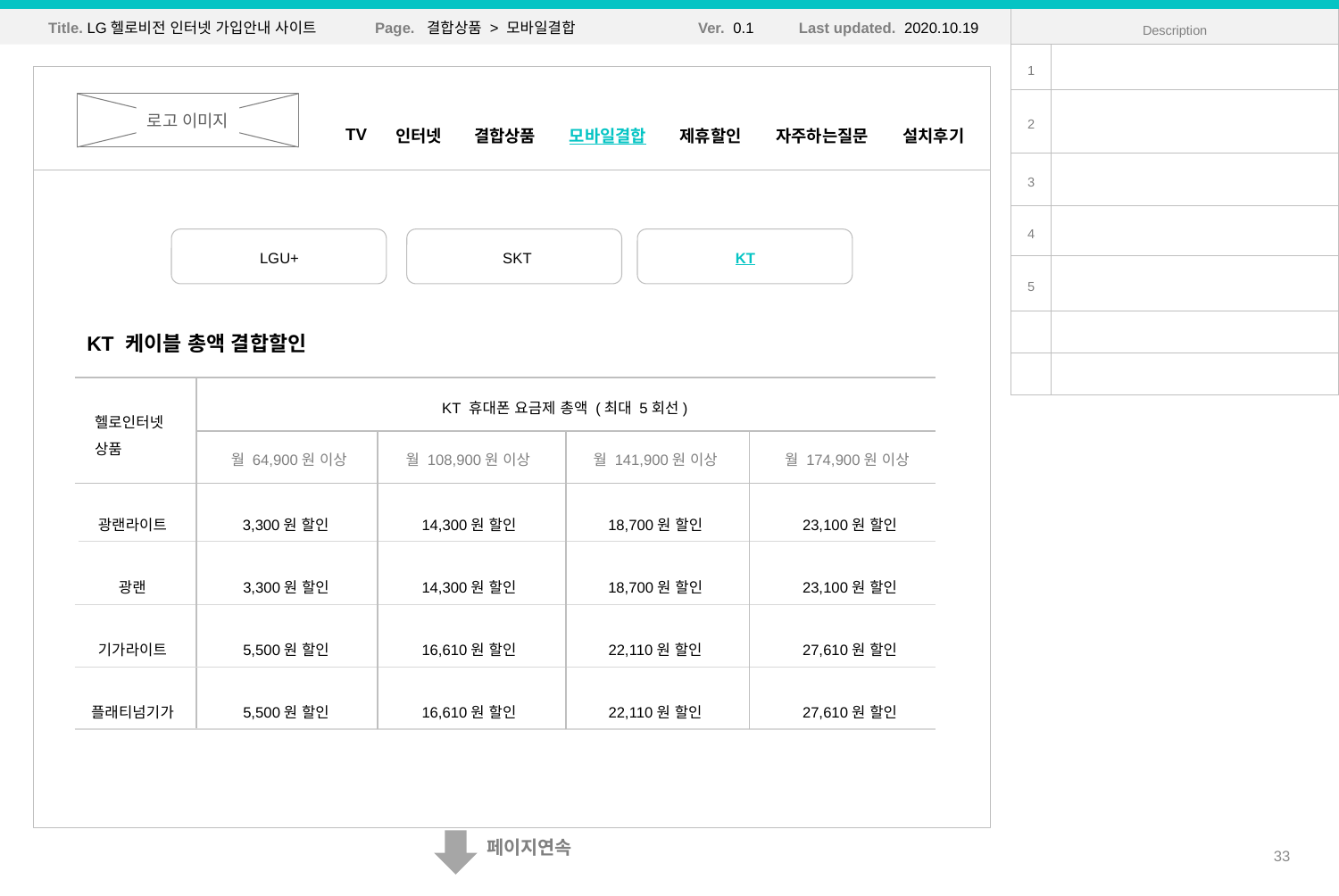

Title. LG헬로비전 인터넷 가입안내 사이트
Page.  결합상품 > 모바일결합
Ver.  0.1
Last updated.  2020.10.19

| Description |  |
| --- | --- |
| 1 |  |
| 2 |  |
| 3 |  |
| 4 |  |
| 5 |  |
|  |  |
|  |  |

로고 이미지
TV
인터넷
결합상품
모바일결합
제휴할인
자주하는질문
설치후기

LGU+

SKT

KT
KT 케이블 총액 결합할인
KT 휴대폰 요금제 총액 (최대 5회선)
헬로인터넷 상품
월 64,900원 이상
월 108,900원 이상
월 141,900원 이상
월 174,900원 이상
광랜라이트
광랜
기가라이트
플래티넘기가
3,300원 할인3,300원 할인
5,500원 할인
5,500원 할인
14,300원 할인
14,300원 할인
16,610원 할인
16,610원 할인
18,700원 할인
18,700원 할인
22,110원 할인
22,110원 할인
23,100원 할인
23,100원 할인
27,610원 할인
27,610원 할인
페이지연속

33